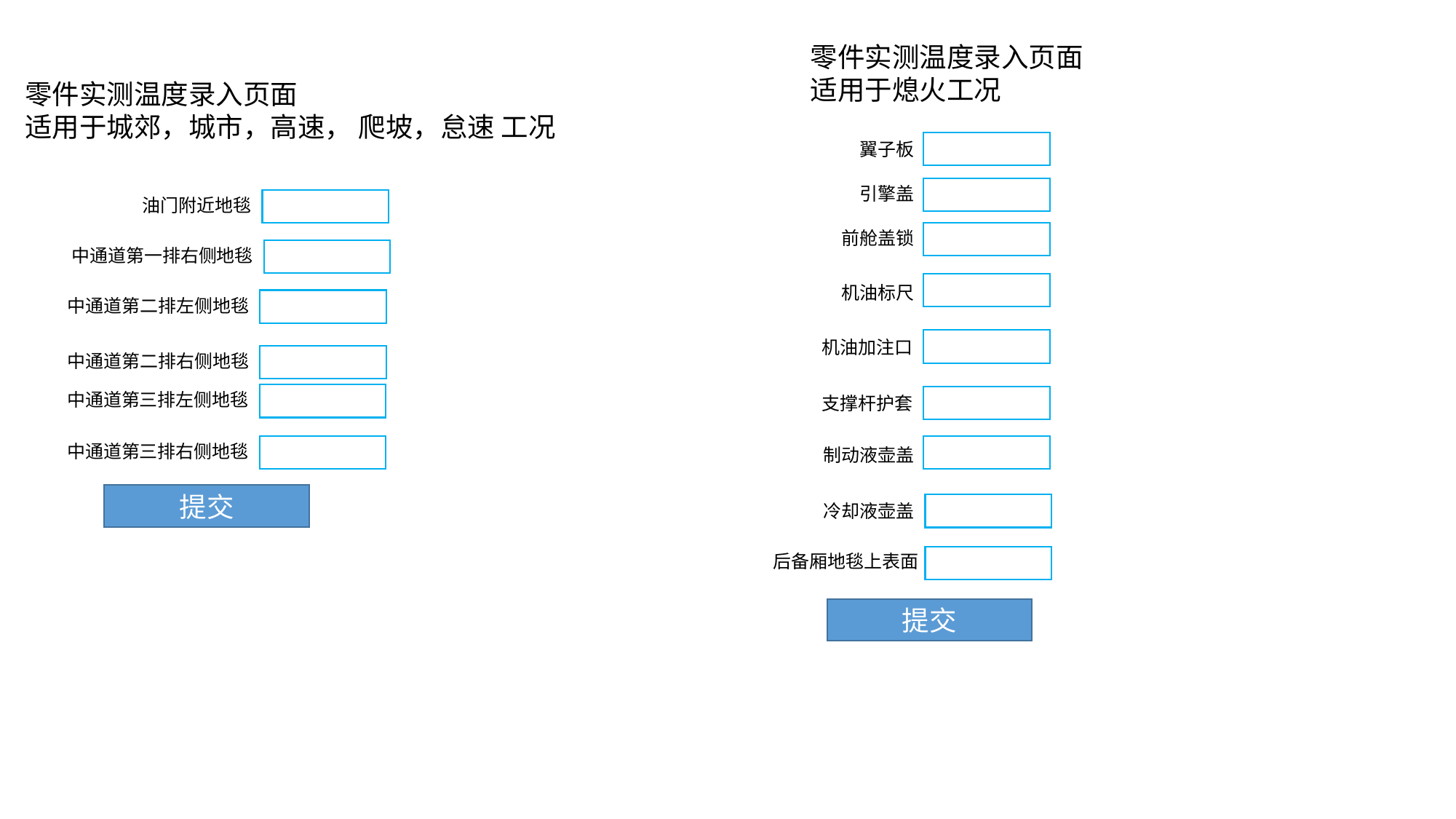

零件实测温度录入页面
适用于熄火工况
零件实测温度录入页面
适用于城郊，城市，高速， 爬坡，怠速 工况
翼子板

引擎盖

油门附近地毯

前舱盖锁

中通道第一排右侧地毯

机油标尺
中通道第二排左侧地毯

机油加注口
中通道第二排右侧地毯

中通道第三排左侧地毯

支撑杆护套
中通道第三排右侧地毯

制动液壶盖
提交
冷却液壶盖

后备厢地毯上表面

提交